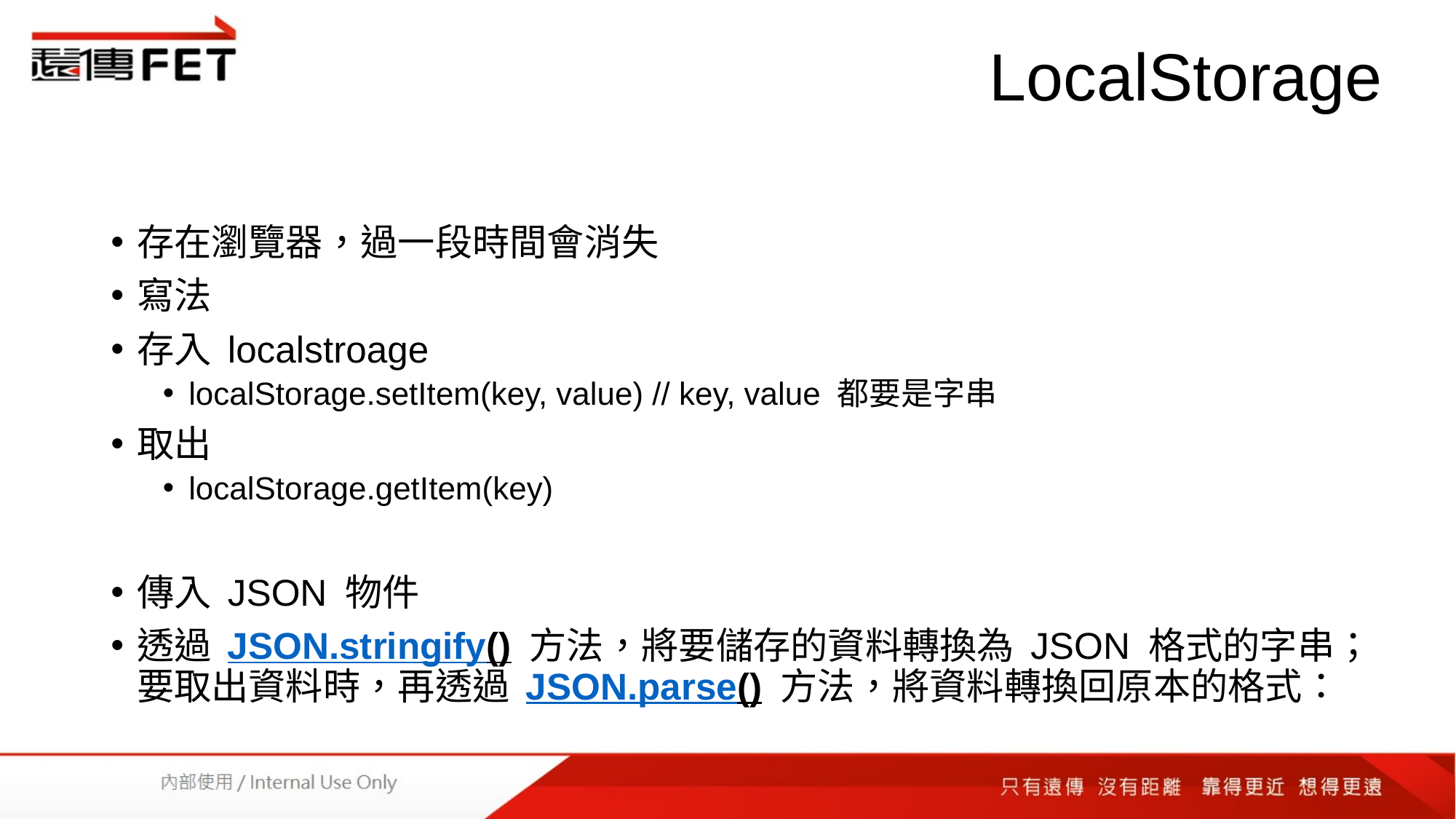

# LocalStorage
存在瀏覽器，過一段時間會消失
寫法
存入 localstroage
localStorage.setItem(key, value) // key, value 都要是字串
取出
localStorage.getItem(key)

傳入 JSON 物件
透過 JSON.stringify() 方法，將要儲存的資料轉換為 JSON 格式的字串；要取出資料時，再透過 JSON.parse() 方法，將資料轉換回原本的格式：